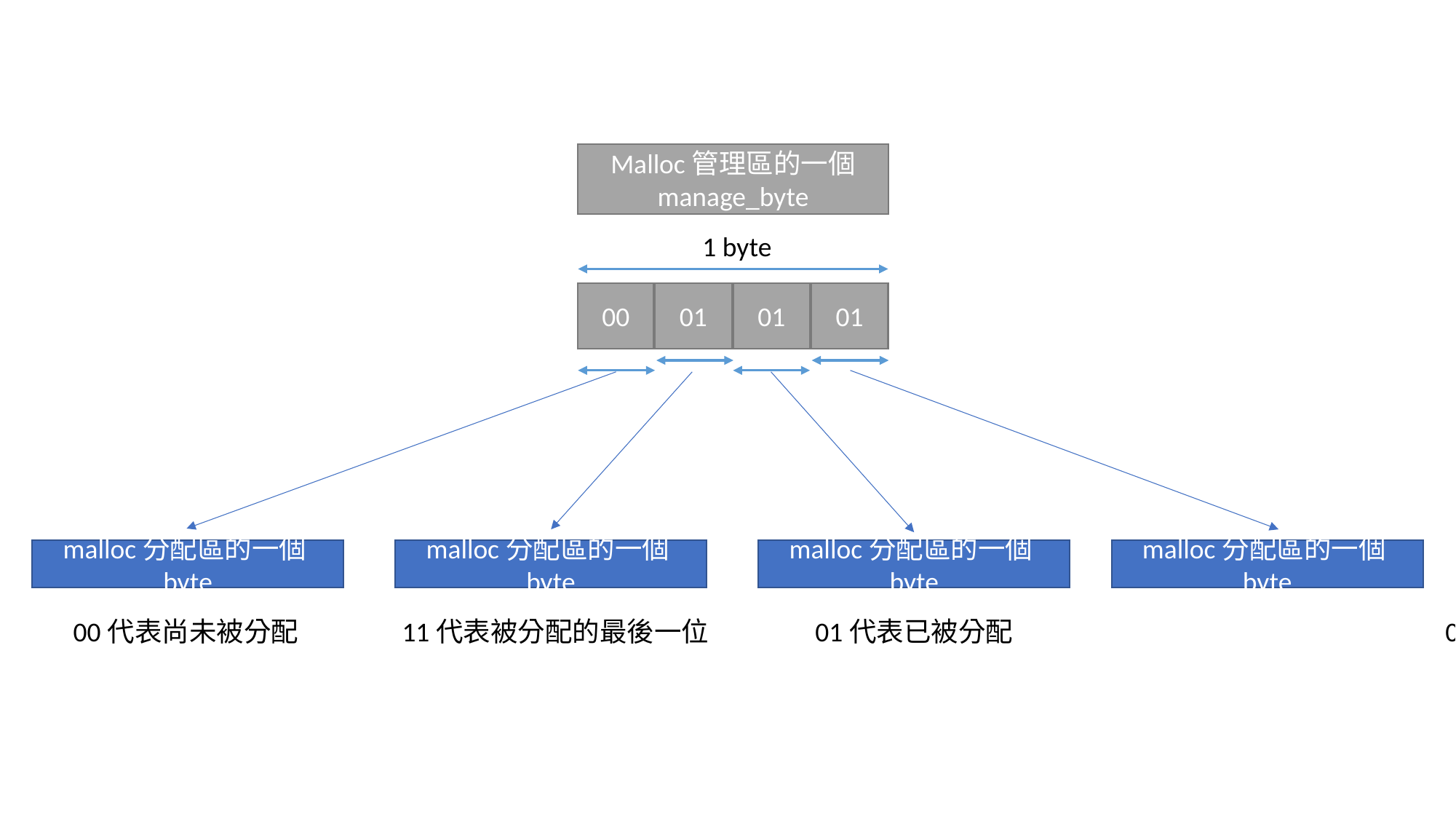

Malloc管理區的一個 manage_byte
1 byte
00
01
01
01
malloc分配區的一個byte
malloc分配區的一個byte
malloc分配區的一個byte
malloc分配區的一個byte
00代表尚未被分配
11代表被分配的最後一位
01代表已被分配
01代表已被分配